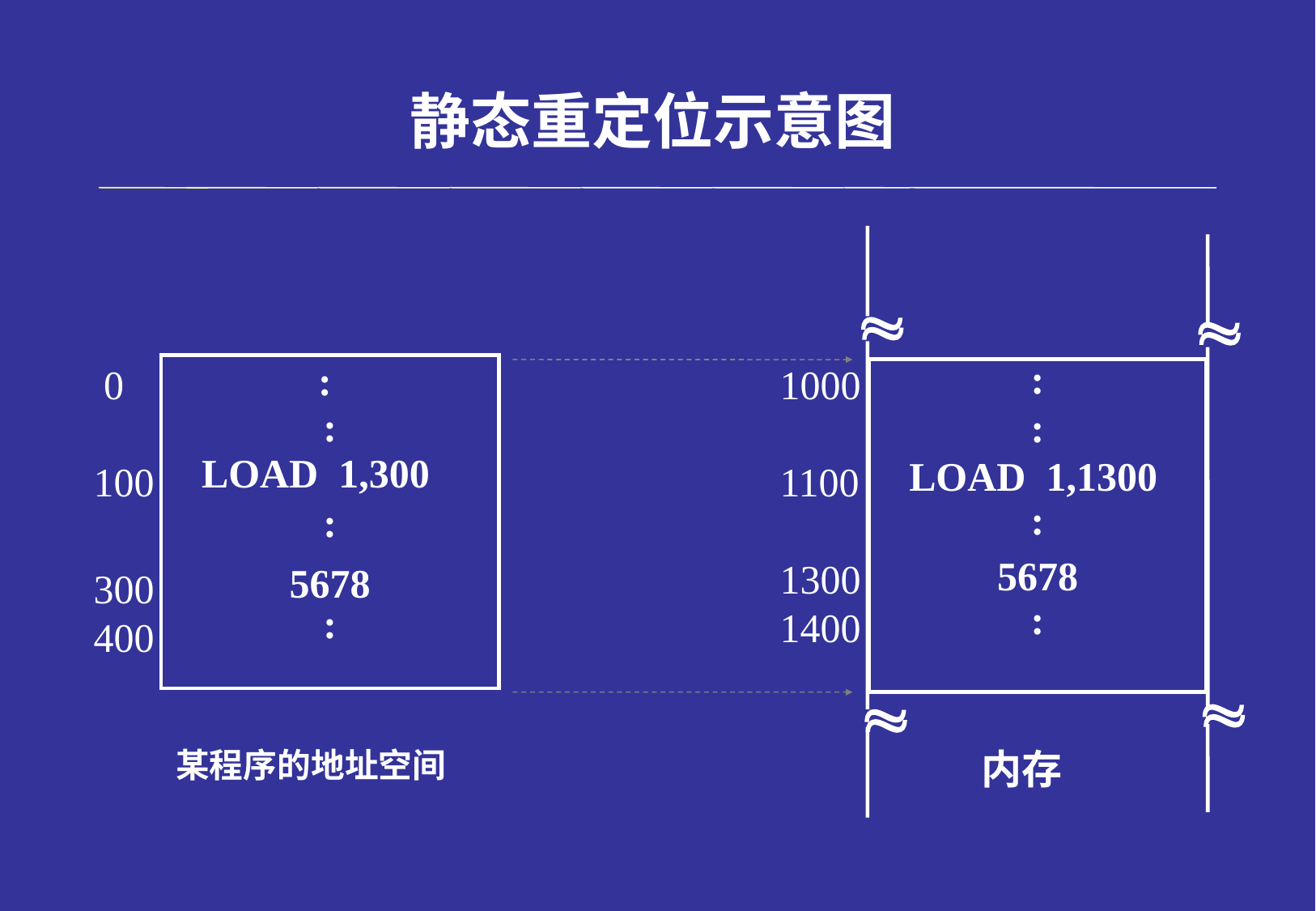

# 静态重定位示意图

≈
≈
:
:
    LOAD  1,300
:
5678
:
 0

100

300
400
1000

1100

1300
1400
:
:
    LOAD  1,1300
:
5678
:

≈
≈

某程序的地址空间
内存